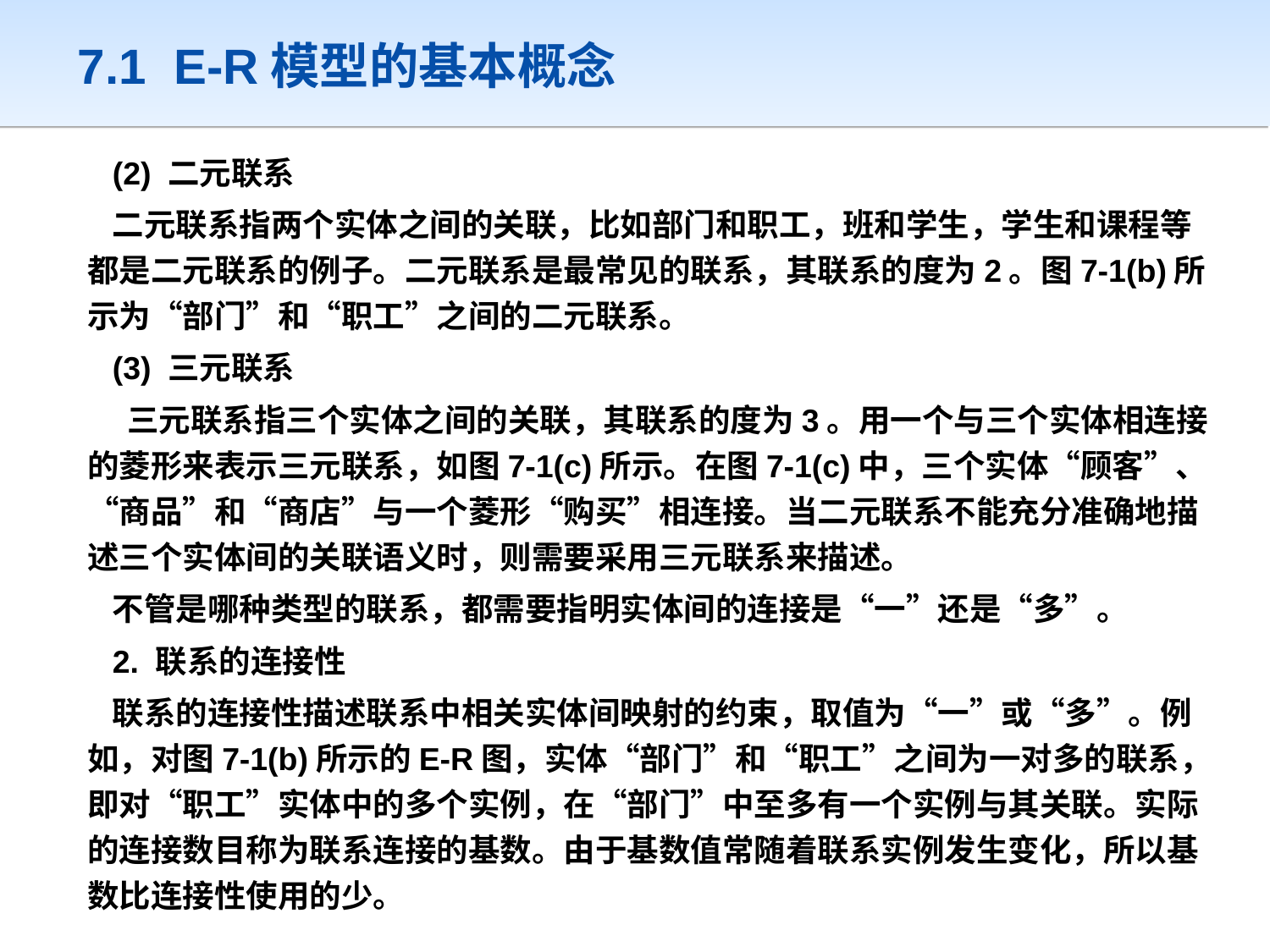

# 7.1  E-R模型的基本概念
(2) 二元联系
二元联系指两个实体之间的关联，比如部门和职工，班和学生，学生和课程等都是二元联系的例子。二元联系是最常见的联系，其联系的度为2。图7-1(b)所示为“部门”和“职工”之间的二元联系。
(3) 三元联系
 三元联系指三个实体之间的关联，其联系的度为3。用一个与三个实体相连接的菱形来表示三元联系，如图7-1(c)所示。在图7-1(c)中，三个实体“顾客”、“商品”和“商店”与一个菱形“购买”相连接。当二元联系不能充分准确地描述三个实体间的关联语义时，则需要采用三元联系来描述。
不管是哪种类型的联系，都需要指明实体间的连接是“一”还是“多”。
2. 联系的连接性
联系的连接性描述联系中相关实体间映射的约束，取值为“一”或“多”。例如，对图7-1(b)所示的E-R图，实体“部门”和“职工”之间为一对多的联系，即对“职工”实体中的多个实例，在“部门”中至多有一个实例与其关联。实际的连接数目称为联系连接的基数。由于基数值常随着联系实例发生变化，所以基数比连接性使用的少。